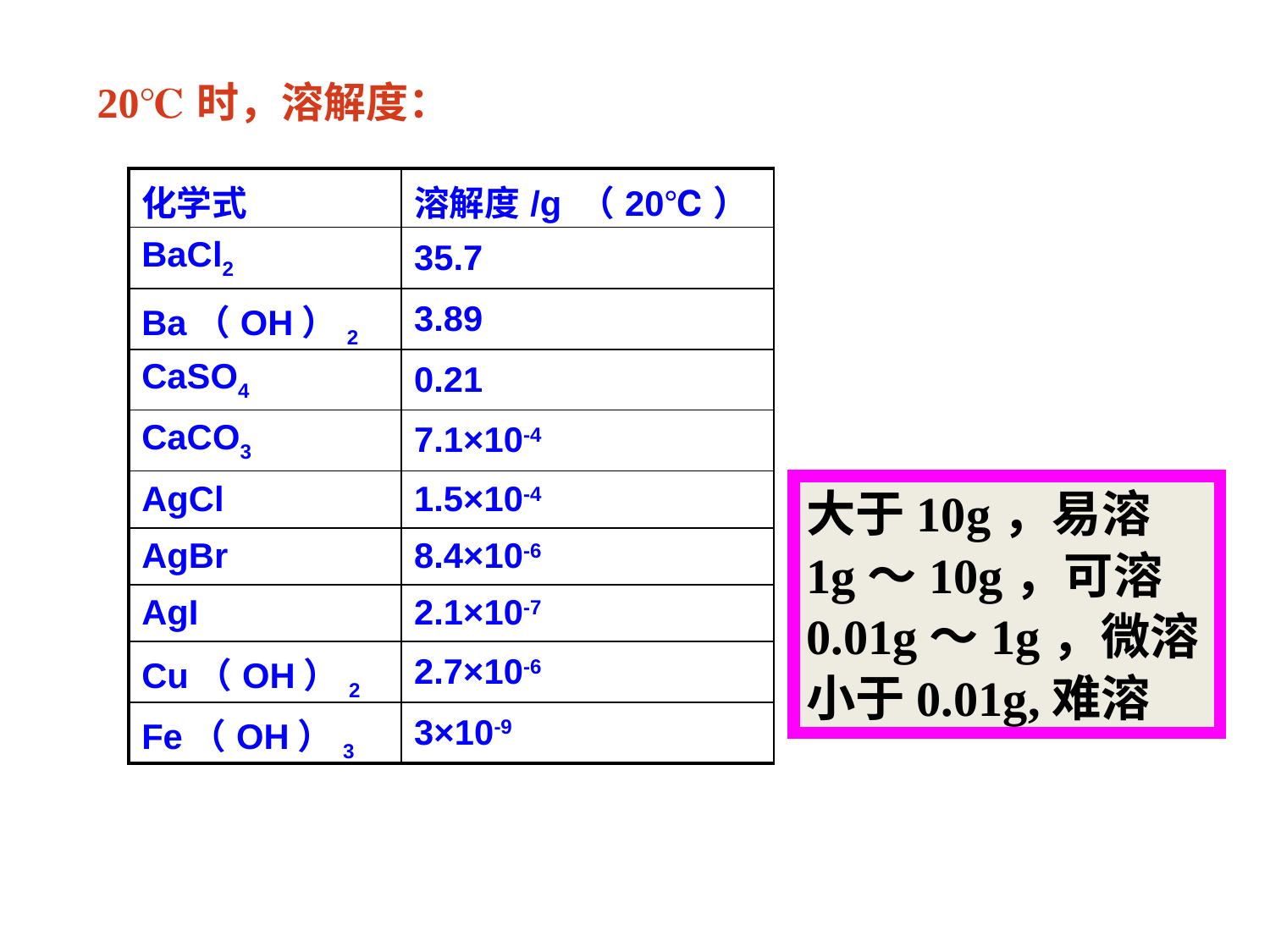

20℃时，溶解度：
| 化学式 | 溶解度/g （20℃） |
| --- | --- |
| BaCl2 | 35.7 |
| Ba（OH）2 | 3.89 |
| CaSO4 | 0.21 |
| CaCO3 | 7.1×10-4 |
| AgCl | 1.5×10-4 |
| AgBr | 8.4×10-6 |
| AgI | 2.1×10-7 |
| Cu（OH）2 | 2.7×10-6 |
| Fe（OH）3 | 3×10-9 |
大于10g，易溶
1g～10g，可溶
0.01g～1g，微溶
小于0.01g,难溶